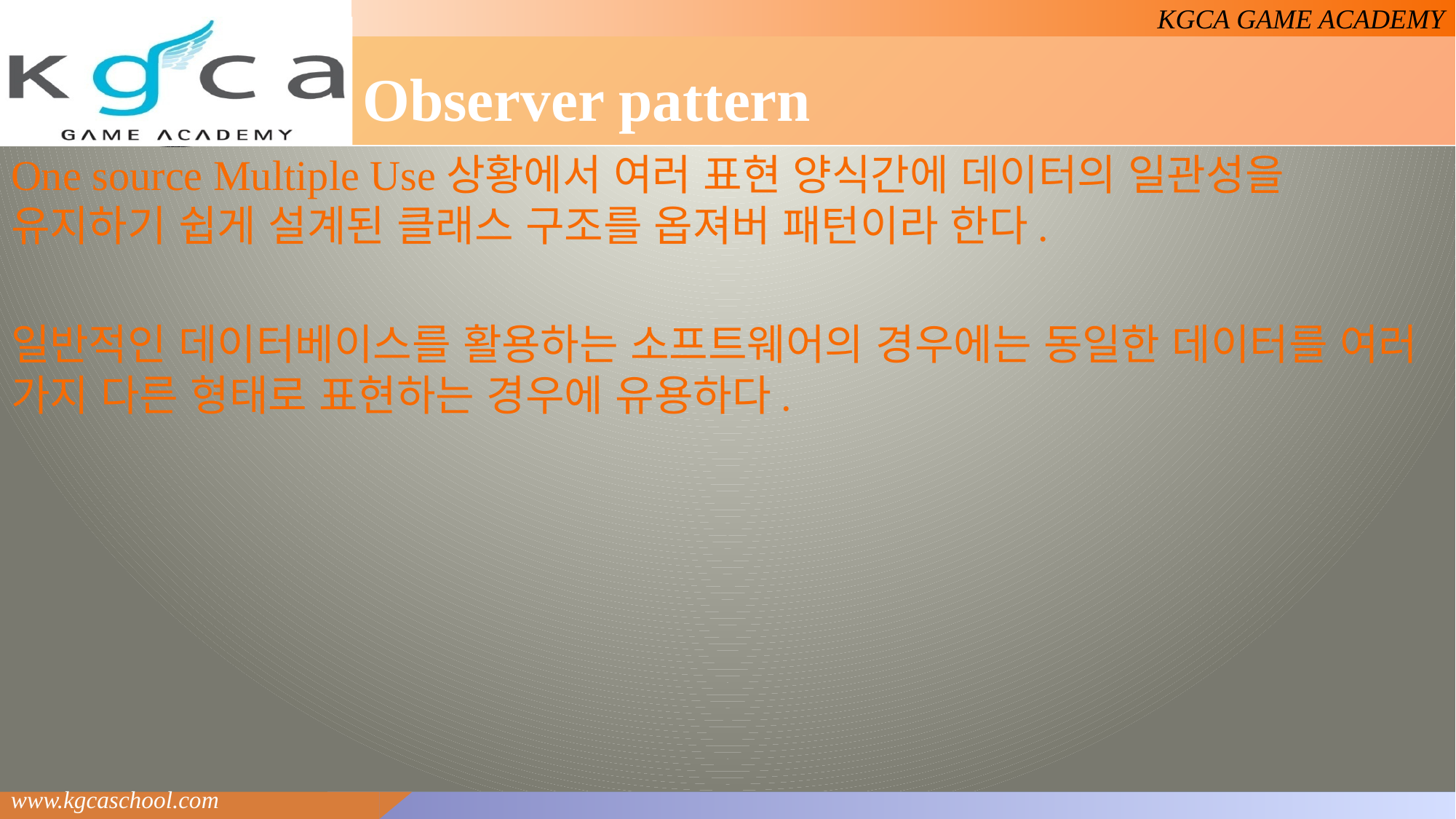

# Observer pattern
One source Multiple Use상황에서 여러 표현 양식간에 데이터의 일관성을 유지하기 쉽게 설계된 클래스 구조를 옵져버 패턴이라 한다.

일반적인 데이터베이스를 활용하는 소프트웨어의 경우에는 동일한 데이터를 여러 가지 다른 형태로 표현하는 경우에 유용하다.